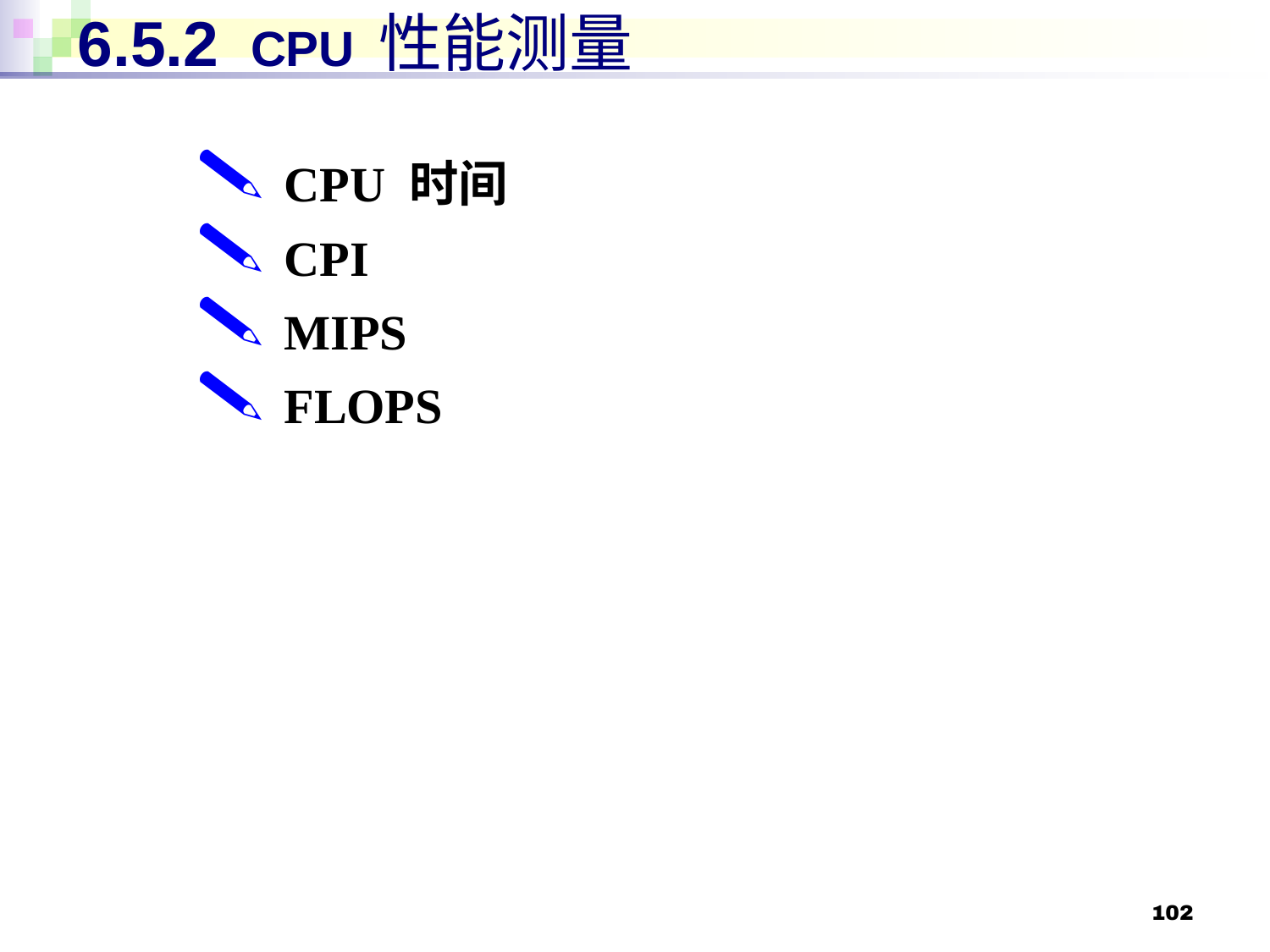

# 6.5.2  CPU 性能测量
CPU 时间
CPI
MIPS
FLOPS
102